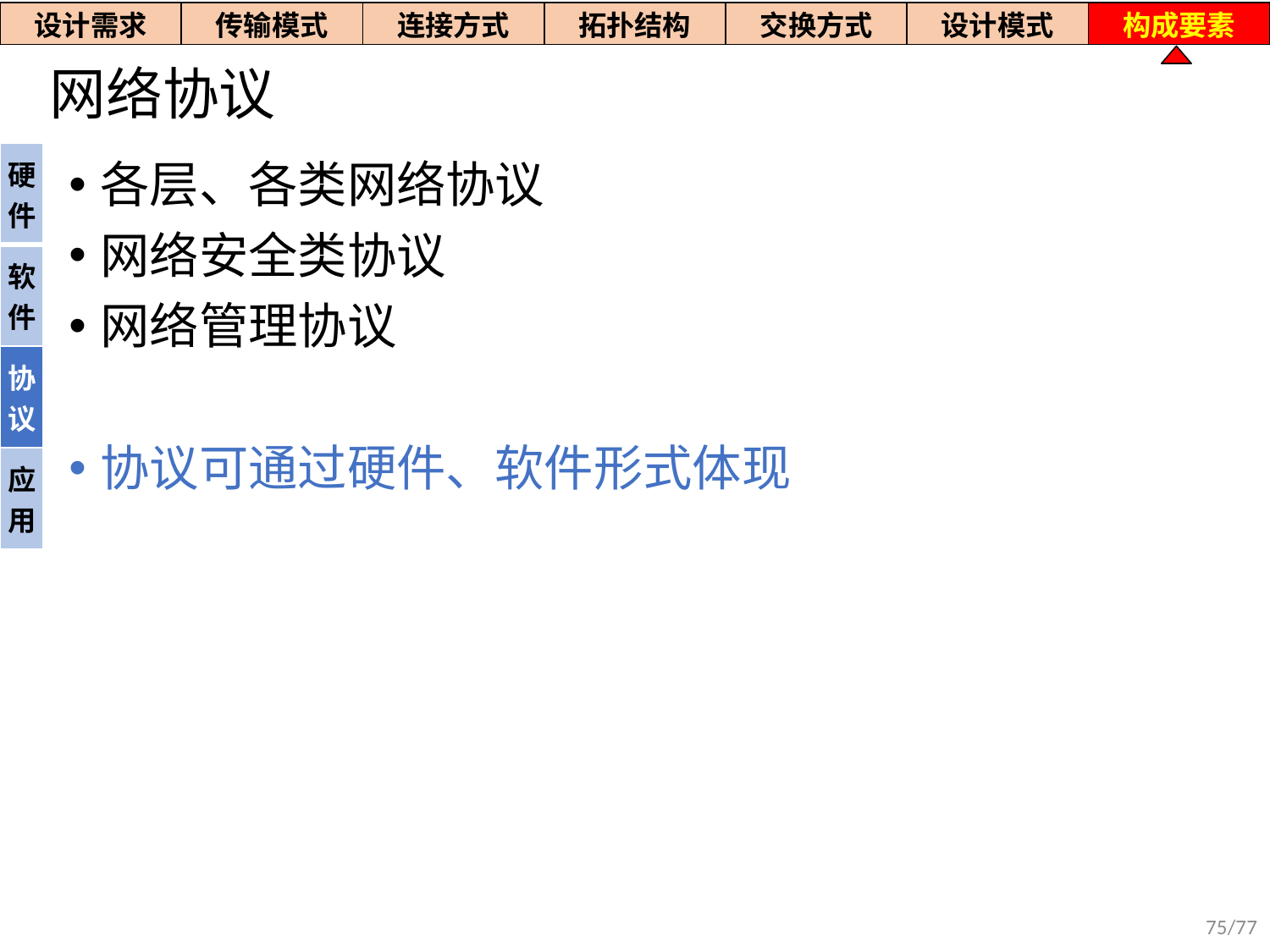

| 设计需求 | 传输模式 | 连接方式 | 拓扑结构 | 交换方式 | 设计模式 | 构成要素 |
| --- | --- | --- | --- | --- | --- | --- |

# 网络协议
| 硬件 |
| --- |
| 软件 |
| 协议 |
| 应用 |
各层、各类网络协议
网络安全类协议
网络管理协议

协议可通过硬件、软件形式体现
75/77